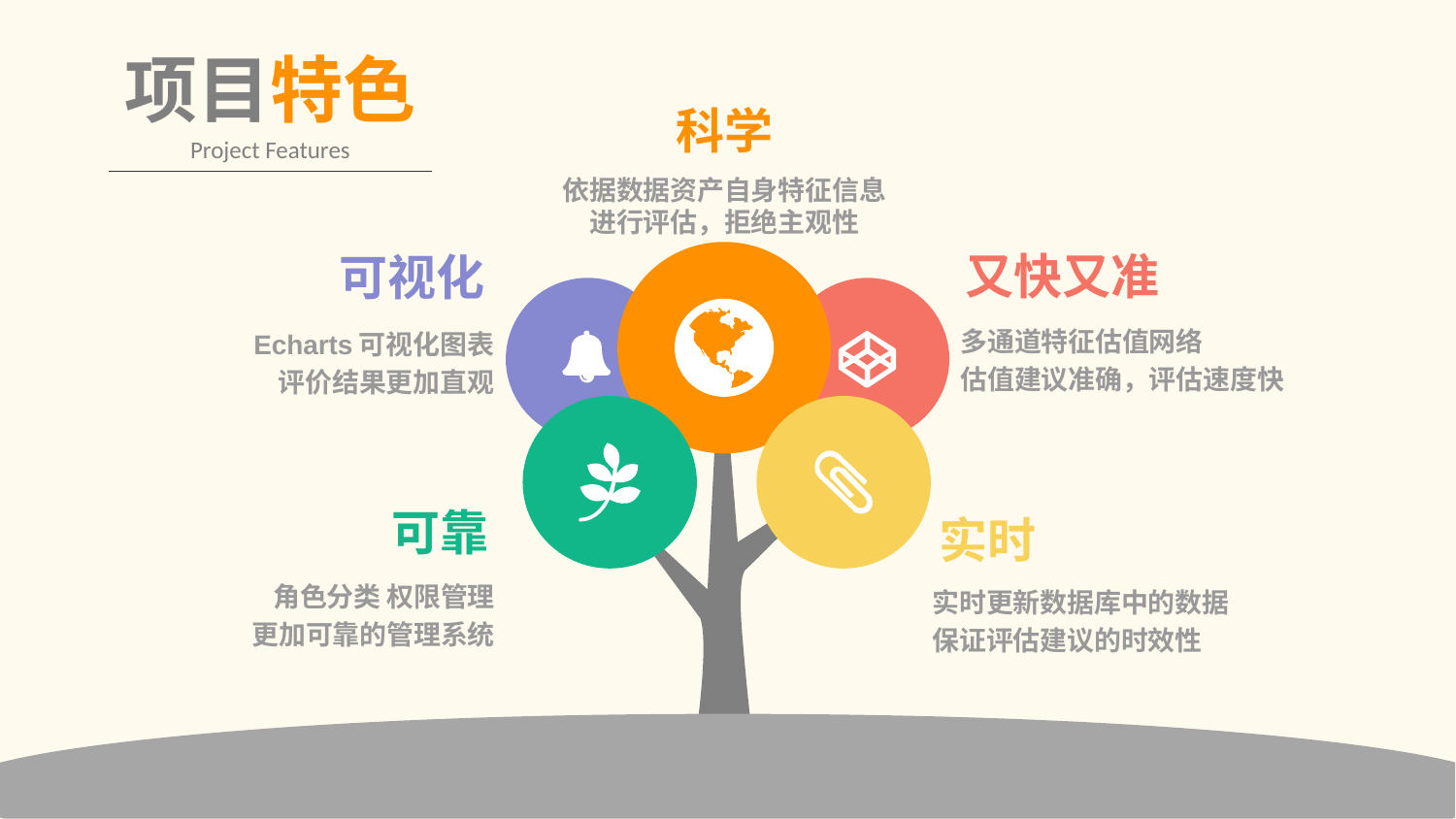

项目特色
科学
依据数据资产自身特征信息进行评估，拒绝主观性
Project Features
可视化
Echarts可视化图表
评价结果更加直观

又快又准
多通道特征估值网络
估值建议准确，评估速度快

可靠
角色分类 权限管理
更加可靠的管理系统
实时
实时更新数据库中的数据
保证评估建议的时效性